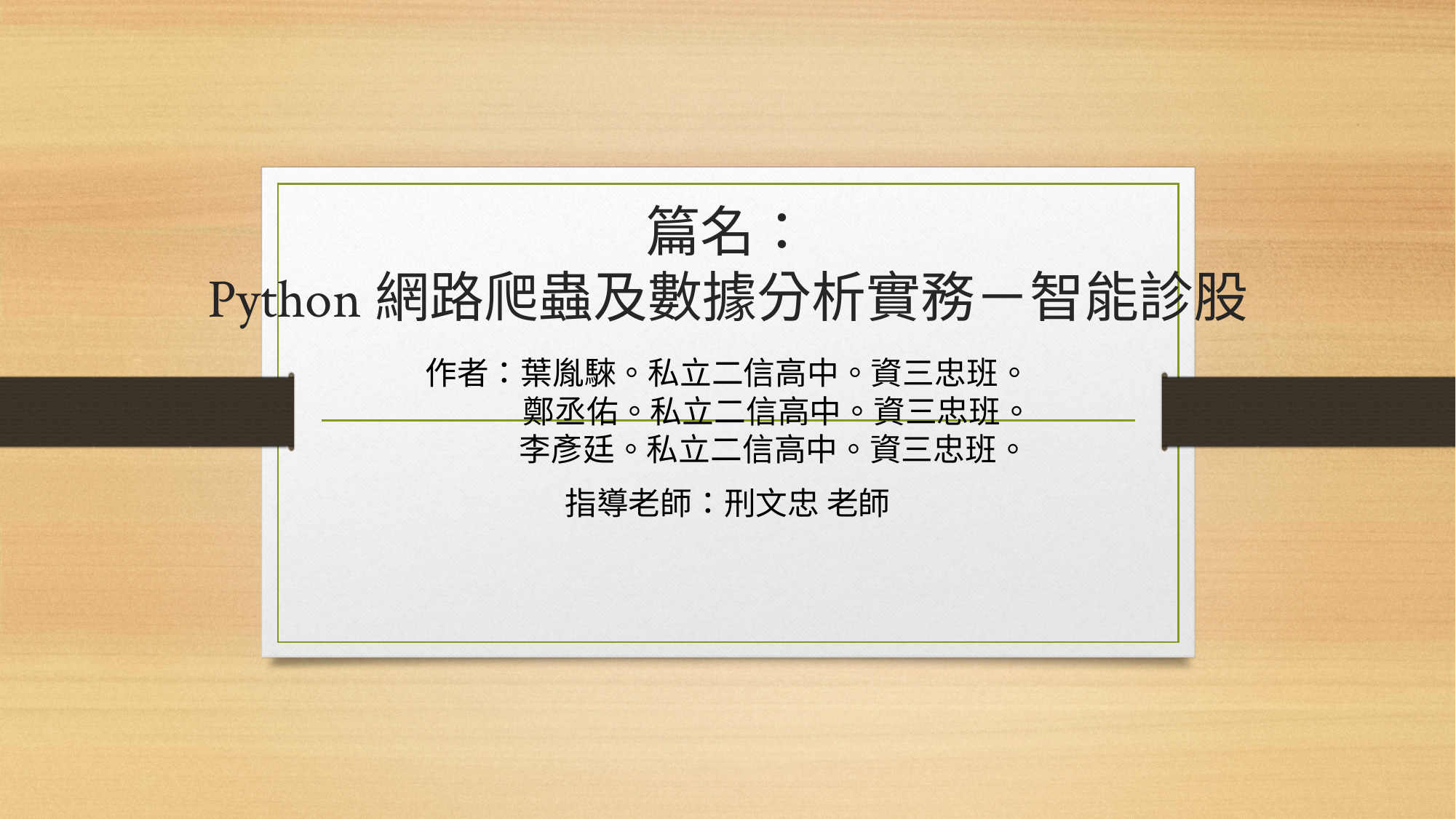

# 篇名： Python網路爬蟲及數據分析實務－智能診股
作者：葉胤騋。私立二信高中。資三忠班。
  鄭丞佑。私立二信高中。資三忠班。
 李彥廷。私立二信高中。資三忠班。
指導老師：刑文忠 老師